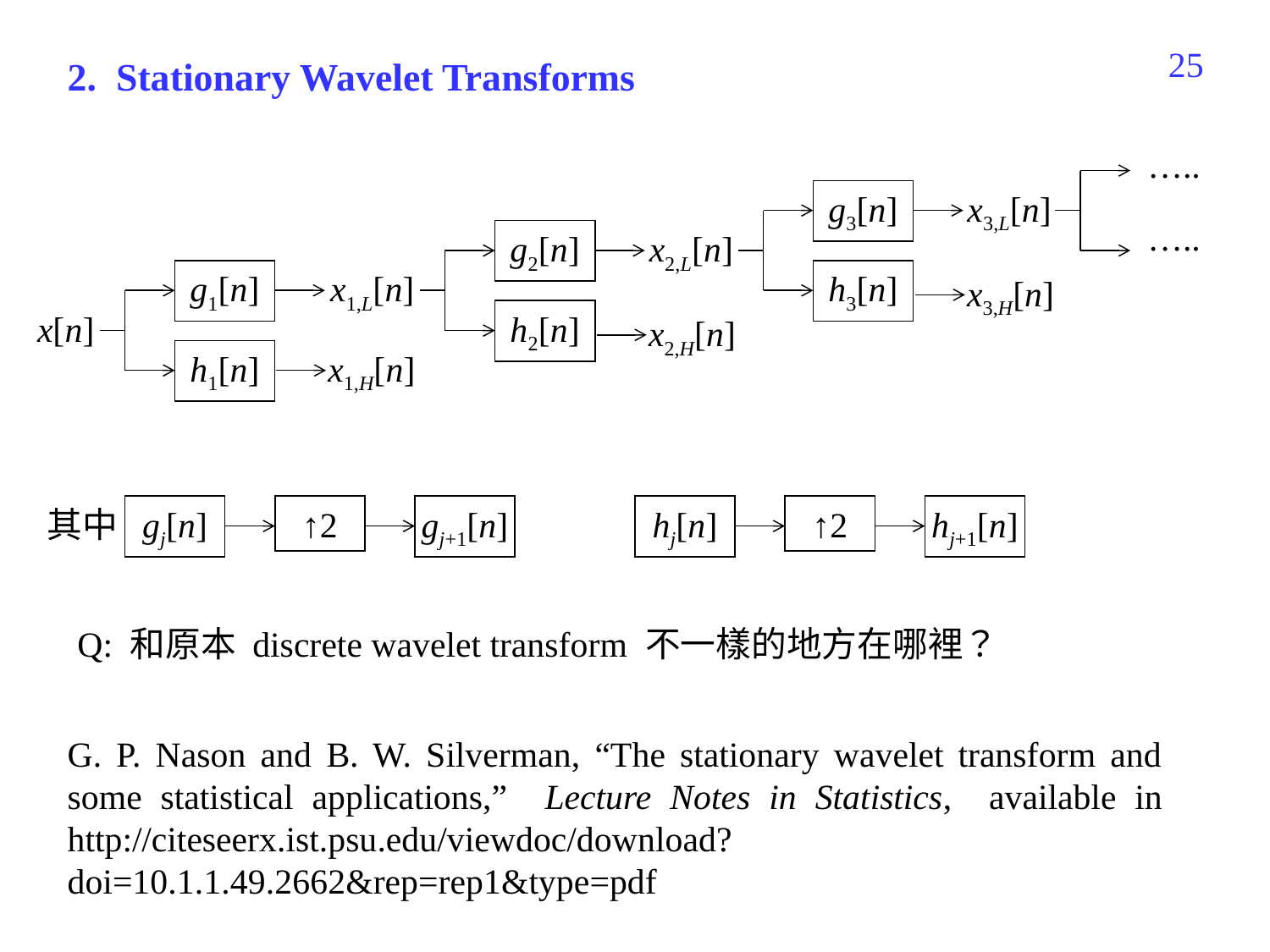

25
2.  Stationary Wavelet Transforms
…..
g3[n]
x3,L[n]
…..
g2[n]
x2,L[n]
g1[n]
x1,L[n]
h3[n]
x3,H[n]
x[n]
h2[n]
x2,H[n]
h1[n]
x1,H[n]
其中
gj[n]
↑2
gj+1[n]
hj[n]
↑2
hj+1[n]
Q: 和原本 discrete wavelet transform 不一樣的地方在哪裡？
G. P. Nason and B. W. Silverman, “The stationary wavelet transform and some statistical applications,”  Lecture Notes in Statistics,  available in http://citeseerx.ist.psu.edu/viewdoc/download?doi=10.1.1.49.2662&rep=rep1&type=pdf